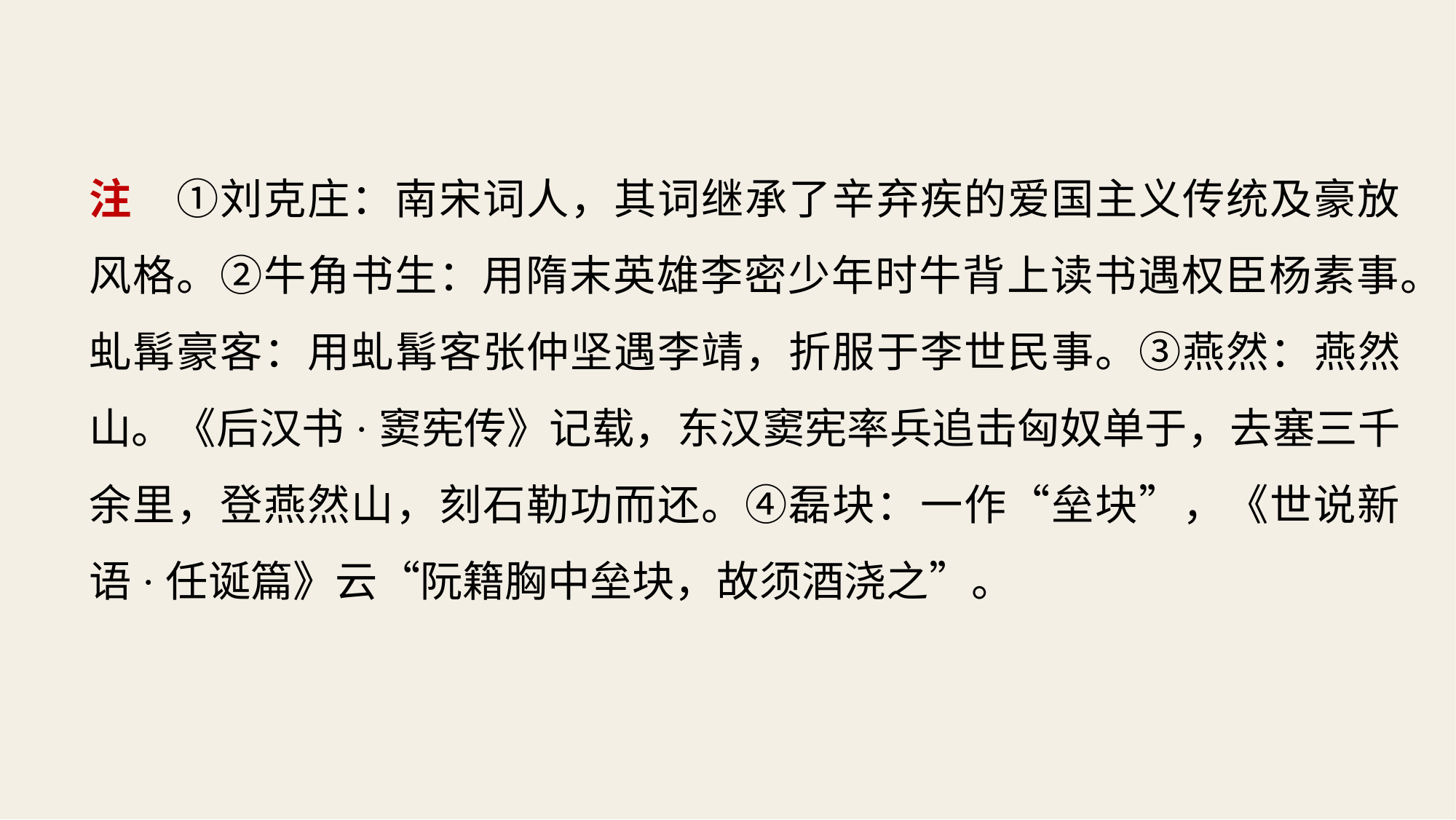

注　①刘克庄：南宋词人，其词继承了辛弃疾的爱国主义传统及豪放风格。②牛角书生：用隋末英雄李密少年时牛背上读书遇权臣杨素事。虬髯豪客：用虬髯客张仲坚遇李靖，折服于李世民事。③燕然：燕然山。《后汉书·窦宪传》记载，东汉窦宪率兵追击匈奴单于，去塞三千余里，登燕然山，刻石勒功而还。④磊块：一作“垒块”，《世说新语·任诞篇》云“阮籍胸中垒块，故须酒浇之”。